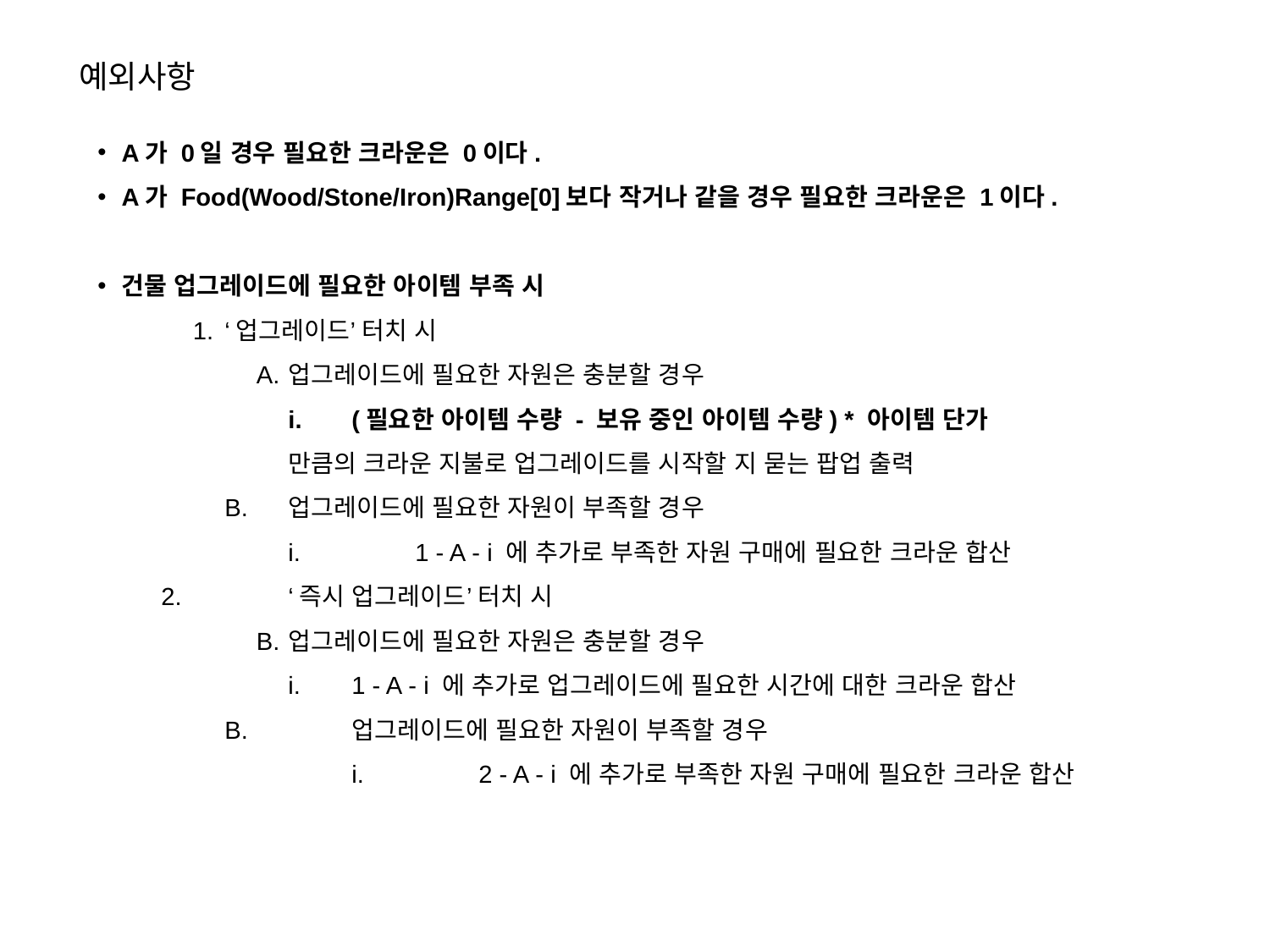

예외사항
A가 0일 경우 필요한 크라운은 0이다.
A가 Food(Wood/Stone/Iron)Range[0]보다 작거나 같을 경우 필요한 크라운은 1이다.

건물 업그레이드에 필요한 아이템 부족 시
‘업그레이드’ 터치 시
업그레이드에 필요한 자원은 충분할 경우
i.	(필요한 아이템 수량 - 보유 중인 아이템 수량) * 아이템 단가
만큼의 크라운 지불로 업그레이드를 시작할 지 묻는 팝업 출력
B. 	업그레이드에 필요한 자원이 부족할 경우
	i.	1 - A - i 에 추가로 부족한 자원 구매에 필요한 크라운 합산
2.	‘즉시 업그레이드’ 터치 시
업그레이드에 필요한 자원은 충분할 경우
i.	1 - A - i 에 추가로 업그레이드에 필요한 시간에 대한 크라운 합산
B.	업그레이드에 필요한 자원이 부족할 경우
	i.	2 - A - i 에 추가로 부족한 자원 구매에 필요한 크라운 합산